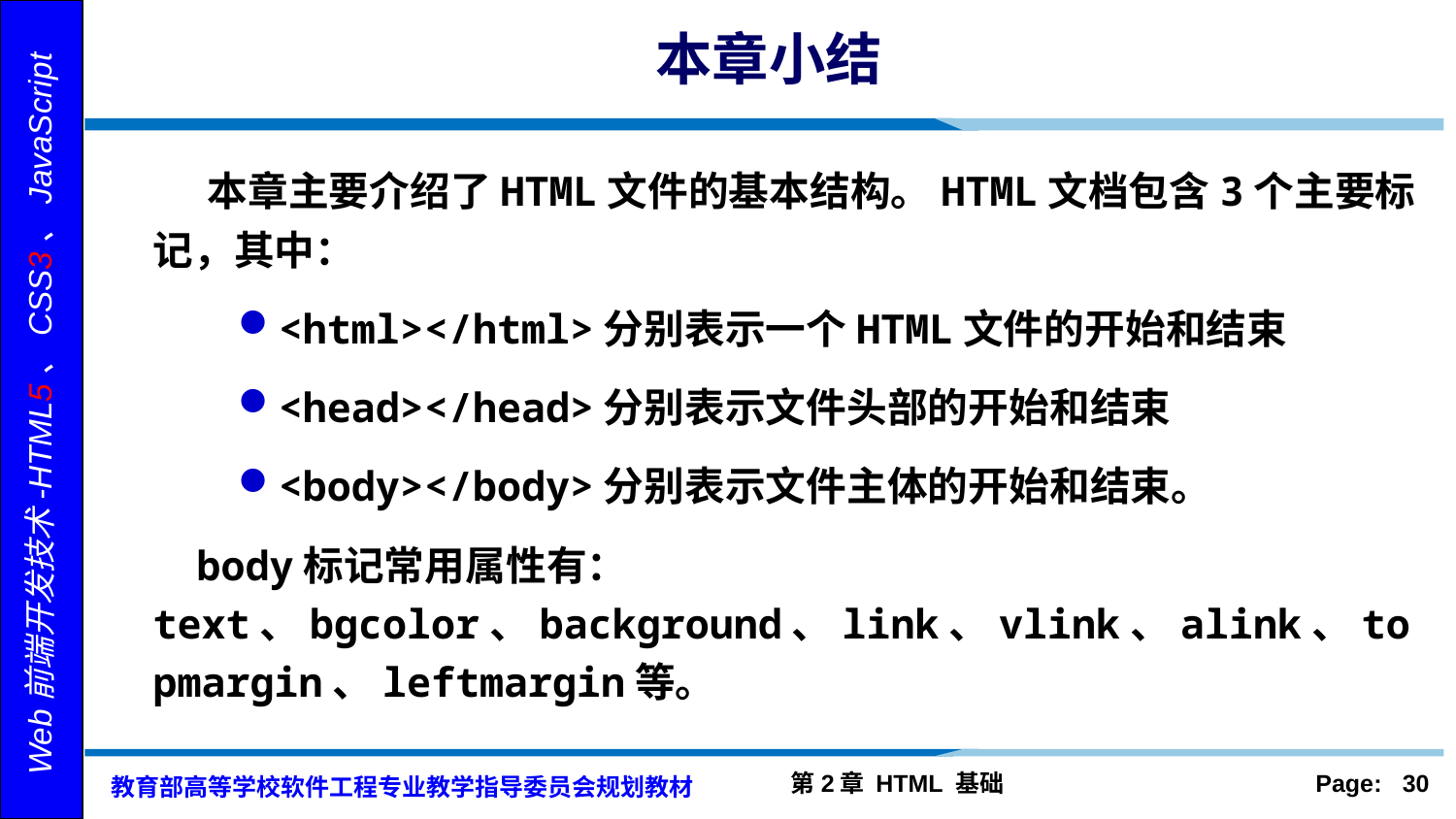

# 本章小结
        本章主要介绍了HTML文件的基本结构。HTML文档包含3个主要标记，其中：
<html></html>分别表示一个HTML文件的开始和结束
<head></head>分别表示文件头部的开始和结束
<body></body>分别表示文件主体的开始和结束。
   body标记常用属性有：text、bgcolor、background、link、vlink、alink、topmargin、leftmargin等。